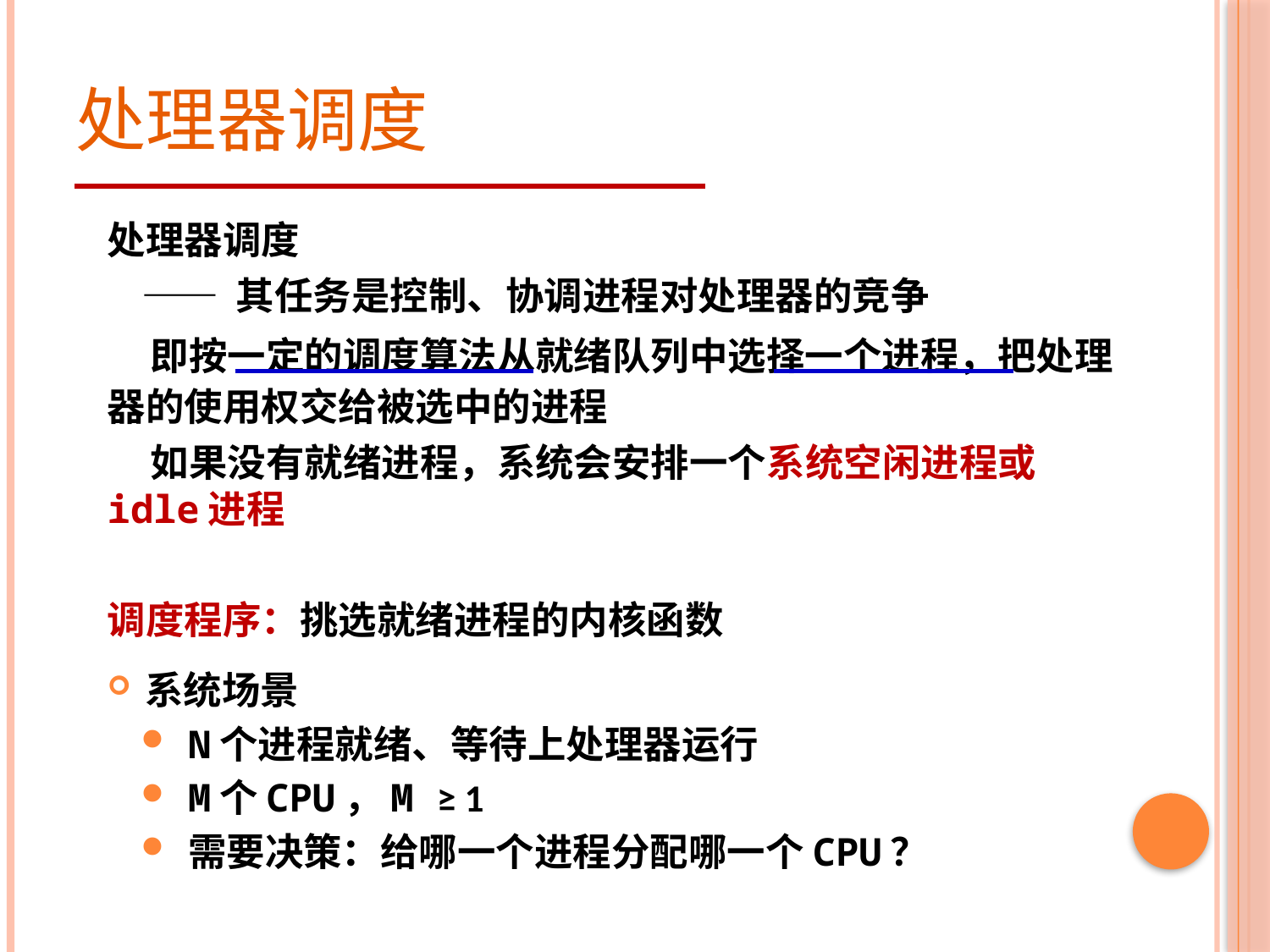

# 处理器调度
处理器调度
    —— 其任务是控制、协调进程对处理器的竞争
    即按一定的调度算法从就绪队列中选择一个进程，把处理器的使用权交给被选中的进程
    如果没有就绪进程，系统会安排一个系统空闲进程或idle进程

调度程序：挑选就绪进程的内核函数
系统场景
N个进程就绪、等待上处理器运行
M个CPU，M ≥ 1
需要决策：给哪一个进程分配哪一个CPU？